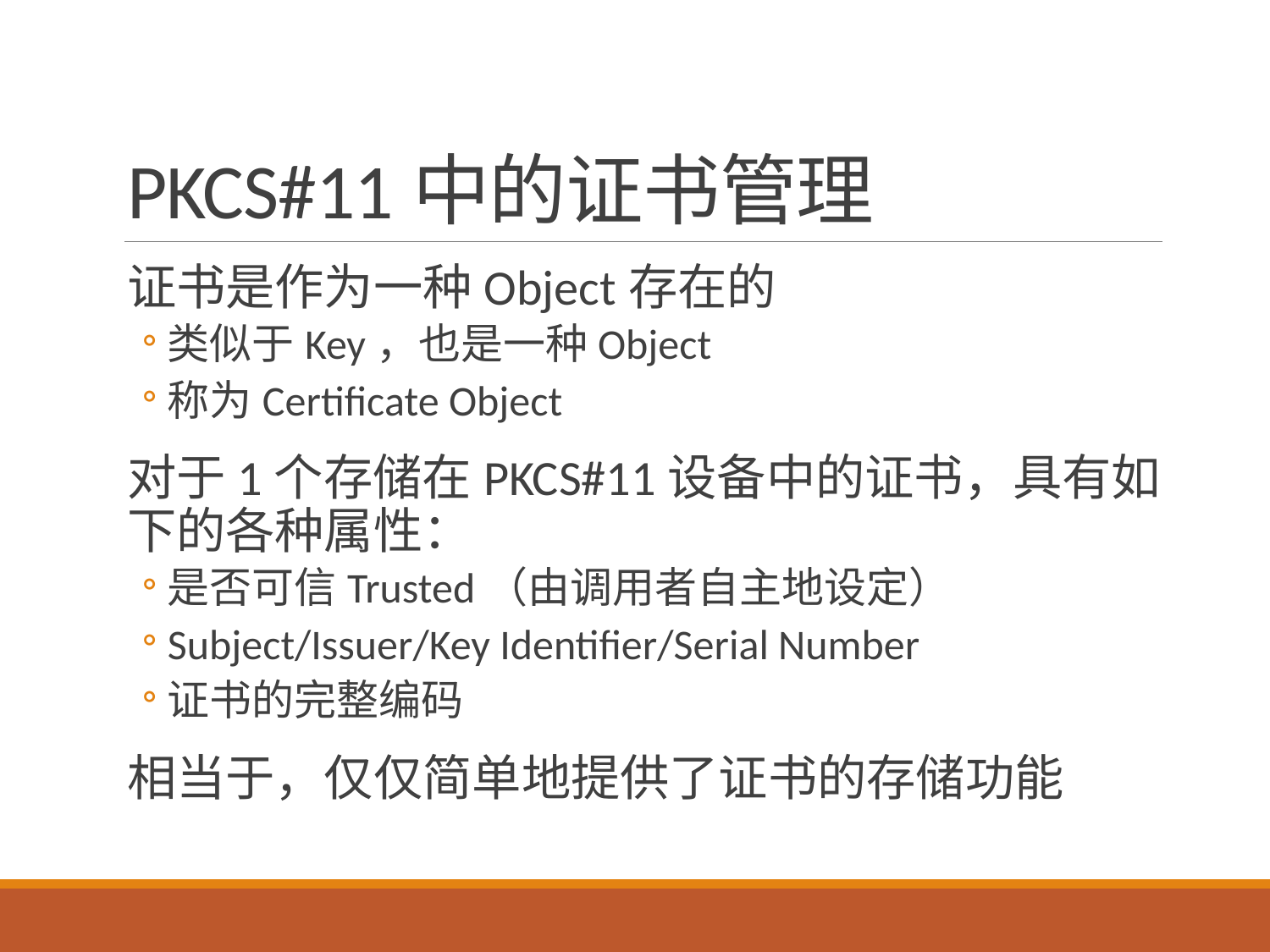

# PKCS#11中的证书管理
证书是作为一种Object存在的
类似于Key，也是一种Object
称为Certificate Object
对于1个存储在PKCS#11设备中的证书，具有如下的各种属性：
是否可信Trusted（由调用者自主地设定）
Subject/Issuer/Key Identifier/Serial Number
证书的完整编码
相当于，仅仅简单地提供了证书的存储功能
63